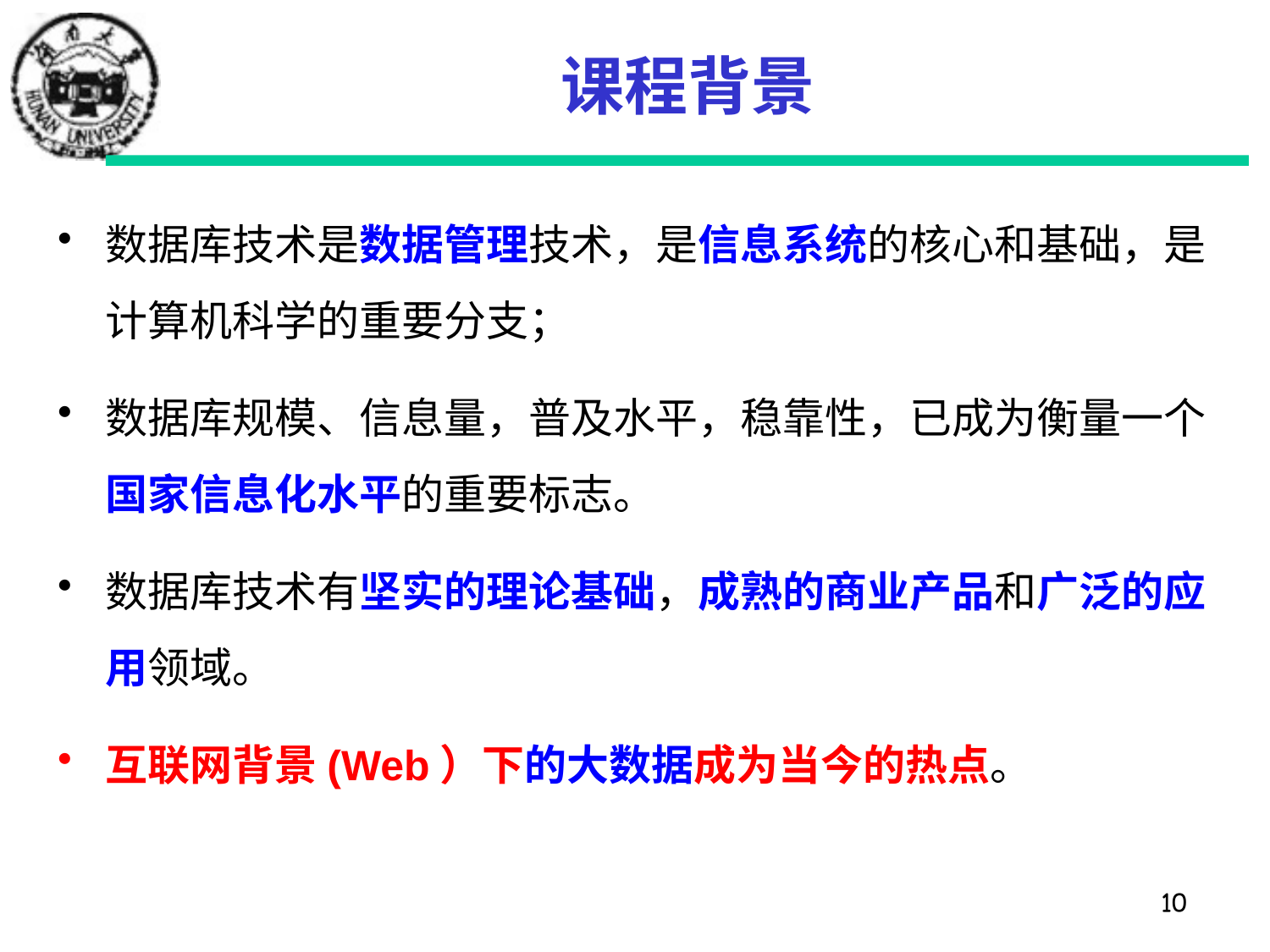

# 课程背景
数据库技术是数据管理技术，是信息系统的核心和基础，是计算机科学的重要分支；
数据库规模、信息量，普及水平，稳靠性，已成为衡量一个国家信息化水平的重要标志。
数据库技术有坚实的理论基础，成熟的商业产品和广泛的应用领域。
互联网背景(Web）下的大数据成为当今的热点。
10